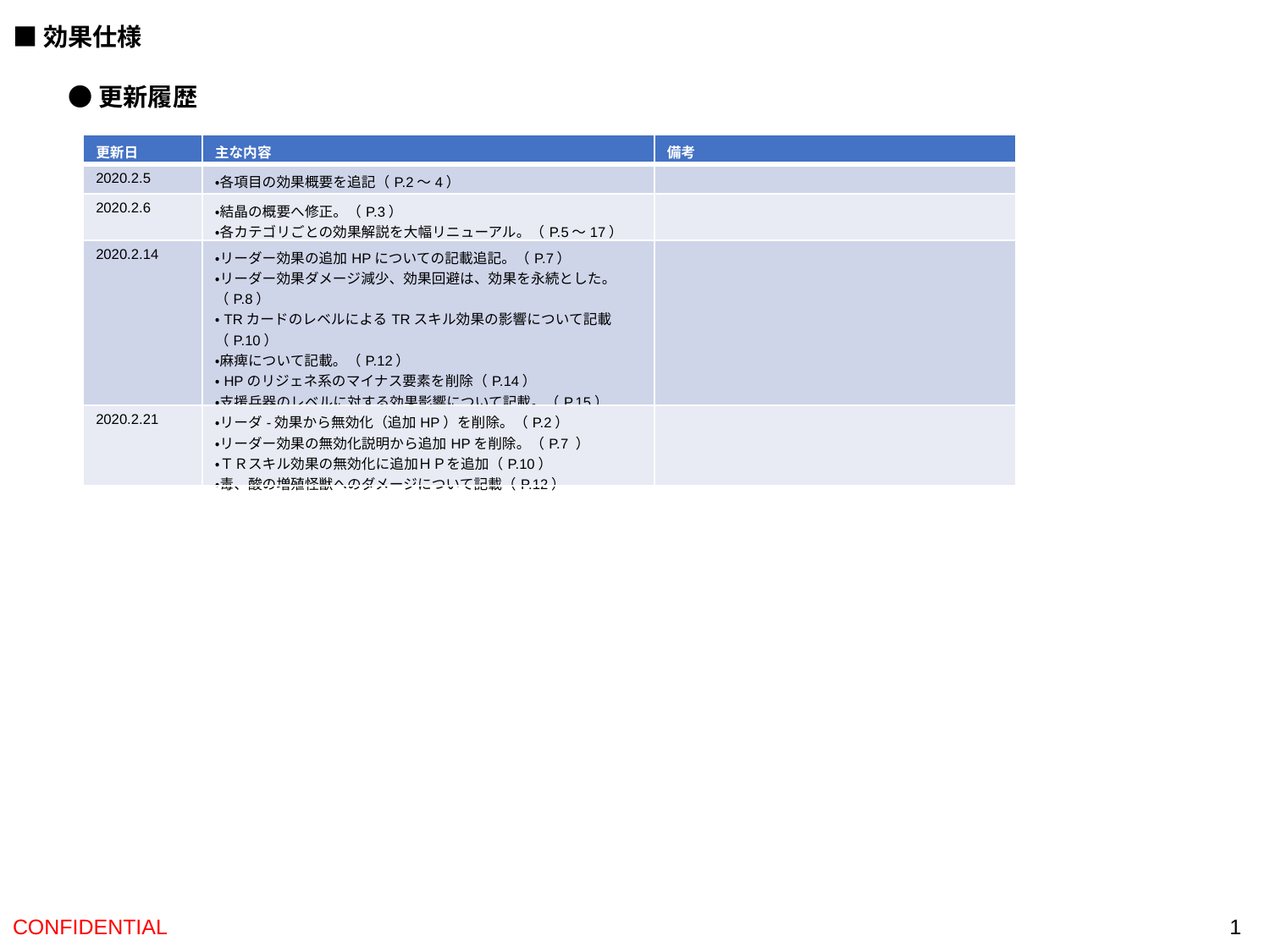

■効果仕様
●更新履歴
| 更新日 | 主な内容 | 備考 |
| --- | --- | --- |
| 2020.2.5 | ・各項目の効果概要を追記（P.2～4） |  |
| 2020.2.6 | ・結晶の概要へ修正。（P.3） ・各カテゴリごとの効果解説を大幅リニューアル。（P.5〜17） |  |
| 2020.2.14 | ・リーダー効果の追加HPについての記載追記。（P.7） ・リーダー効果ダメージ減少、効果回避は、効果を永続とした。 （P.8） ・TRカードのレベルによるTRスキル効果の影響について記載（P.10） ・麻痺について記載。（P.12） ・HPのリジェネ系のマイナス要素を削除（P.14） ・支援兵器のレベルに対する効果影響について記載。（P.15） ・怪獣からの毒のダメージタイミングについて記載（P.18） |  |
| 2020.2.21 | ・リーダ-効果から無効化（追加HP）を削除。（P.2） ・リーダー効果の無効化説明から追加HPを削除。（P.7 ） ・ＴＲスキル効果の無効化に追加ＨＰを追加（P.10） ・毒、酸の増殖怪獣へのダメージについて記載（P.12） |  |
1
CONFIDENTIAL